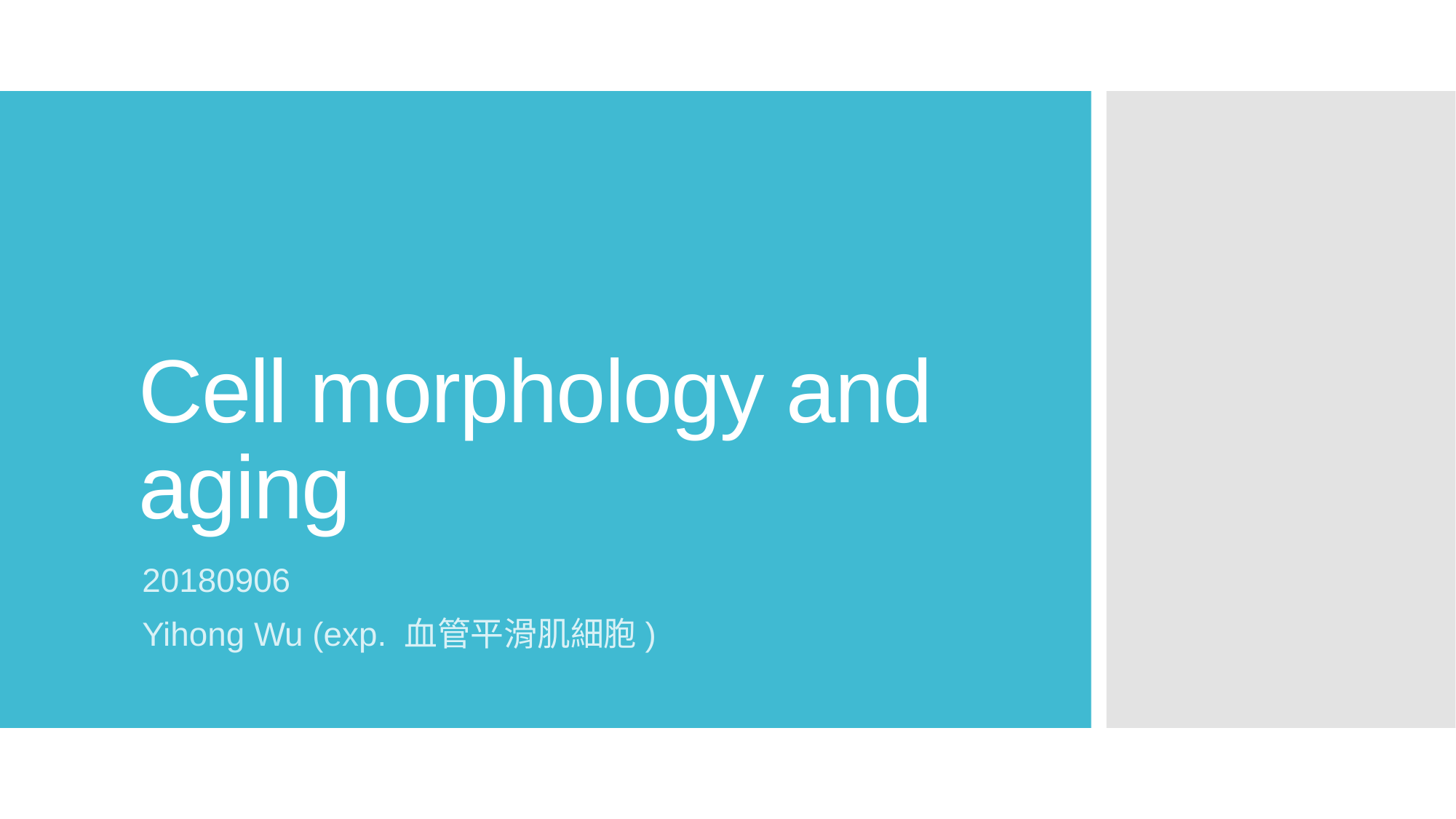

# Cell morphology and aging
20180906
Yihong Wu (exp. 血管平滑肌細胞)